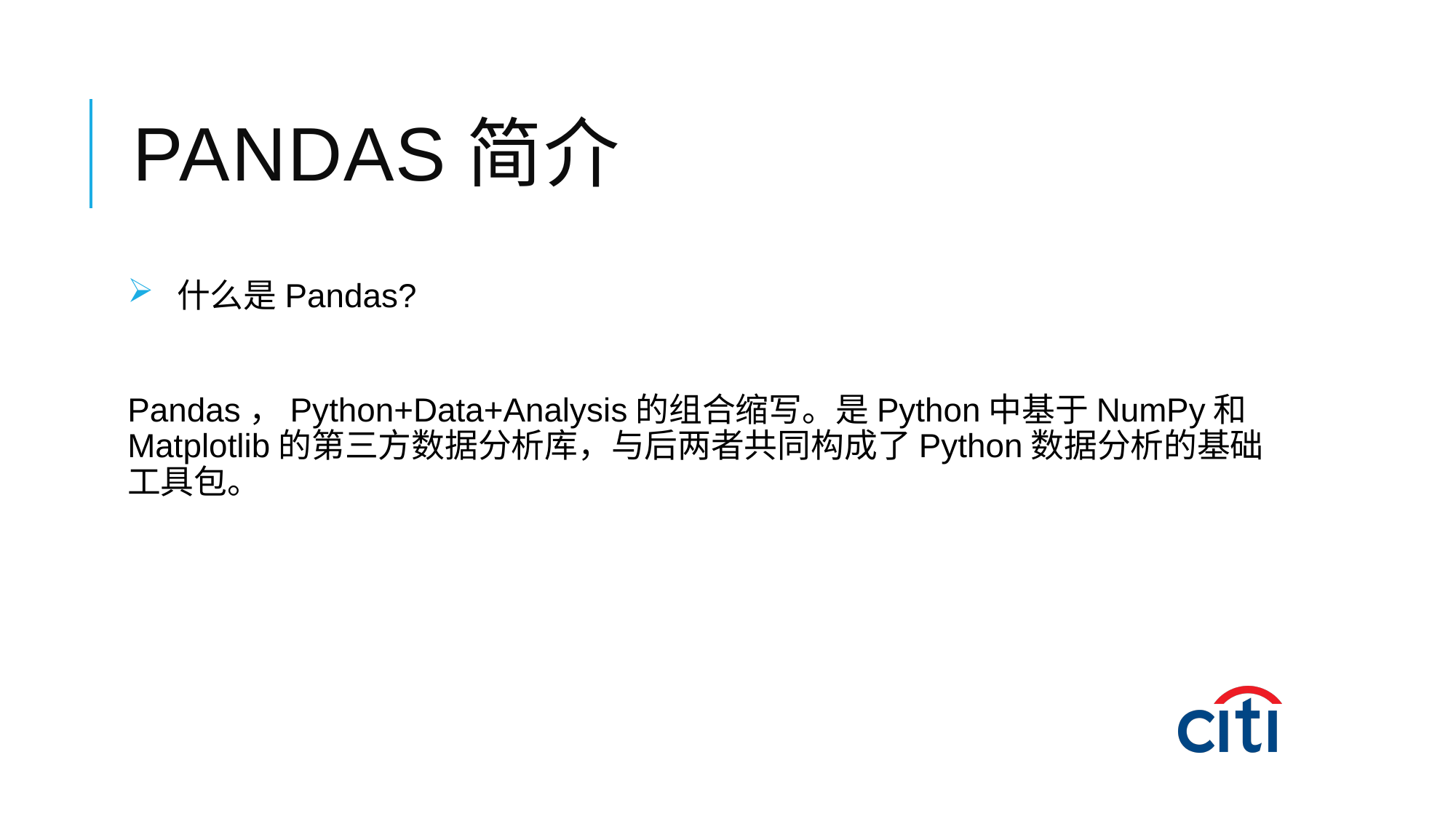

# Pandas简介
  什么是Pandas?

Pandas，Python+Data+Analysis的组合缩写。是Python中基于NumPy和Matplotlib的第三方数据分析库，与后两者共同构成了Python数据分析的基础工具包。